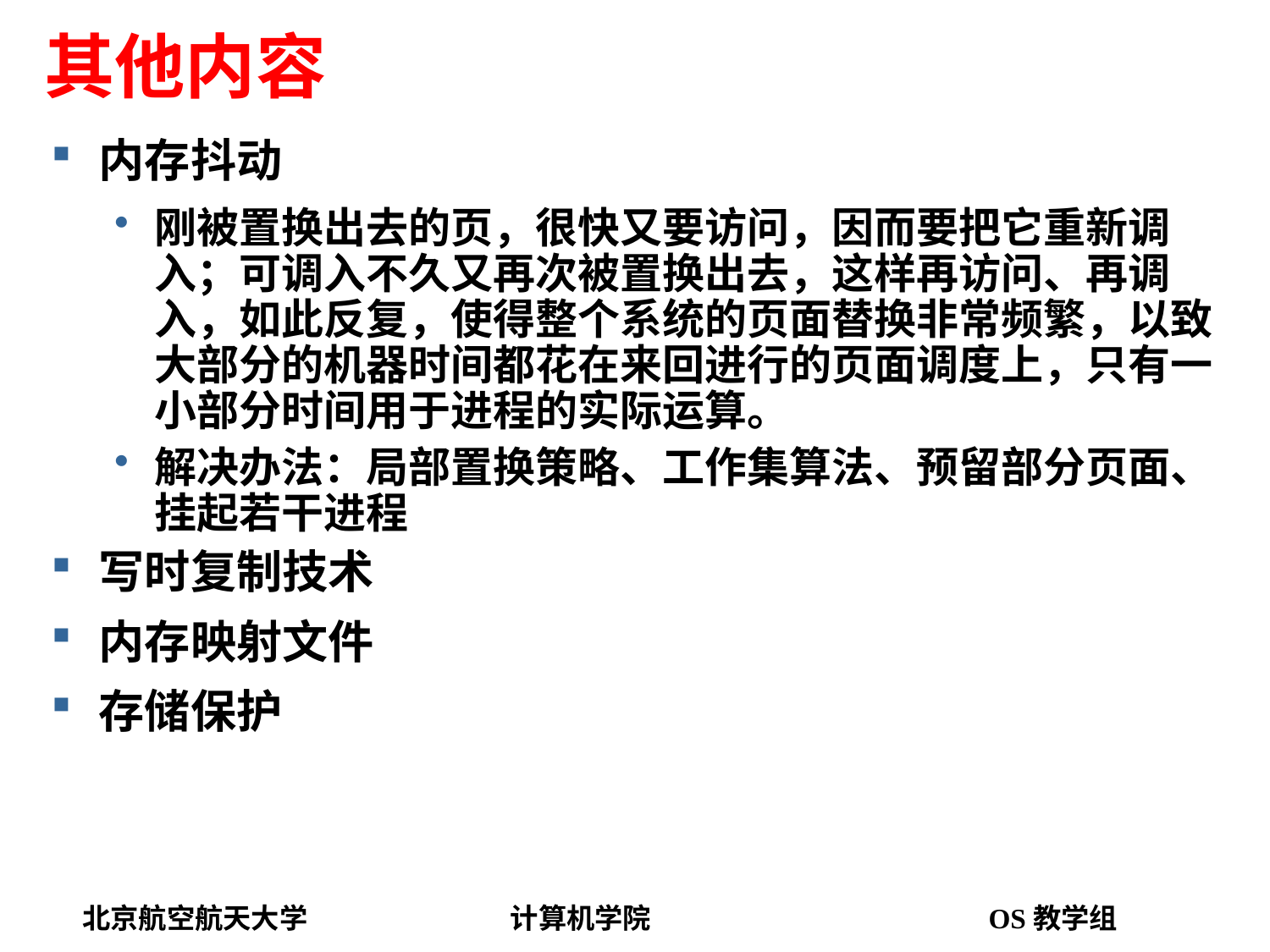

# 其他内容
内存抖动
刚被置换出去的页，很快又要访问，因而要把它重新调入；可调入不久又再次被置换出去，这样再访问、再调入，如此反复，使得整个系统的页面替换非常频繁，以致大部分的机器时间都花在来回进行的页面调度上，只有一小部分时间用于进程的实际运算。
解决办法：局部置换策略、工作集算法、预留部分页面、挂起若干进程
写时复制技术
内存映射文件
存储保护